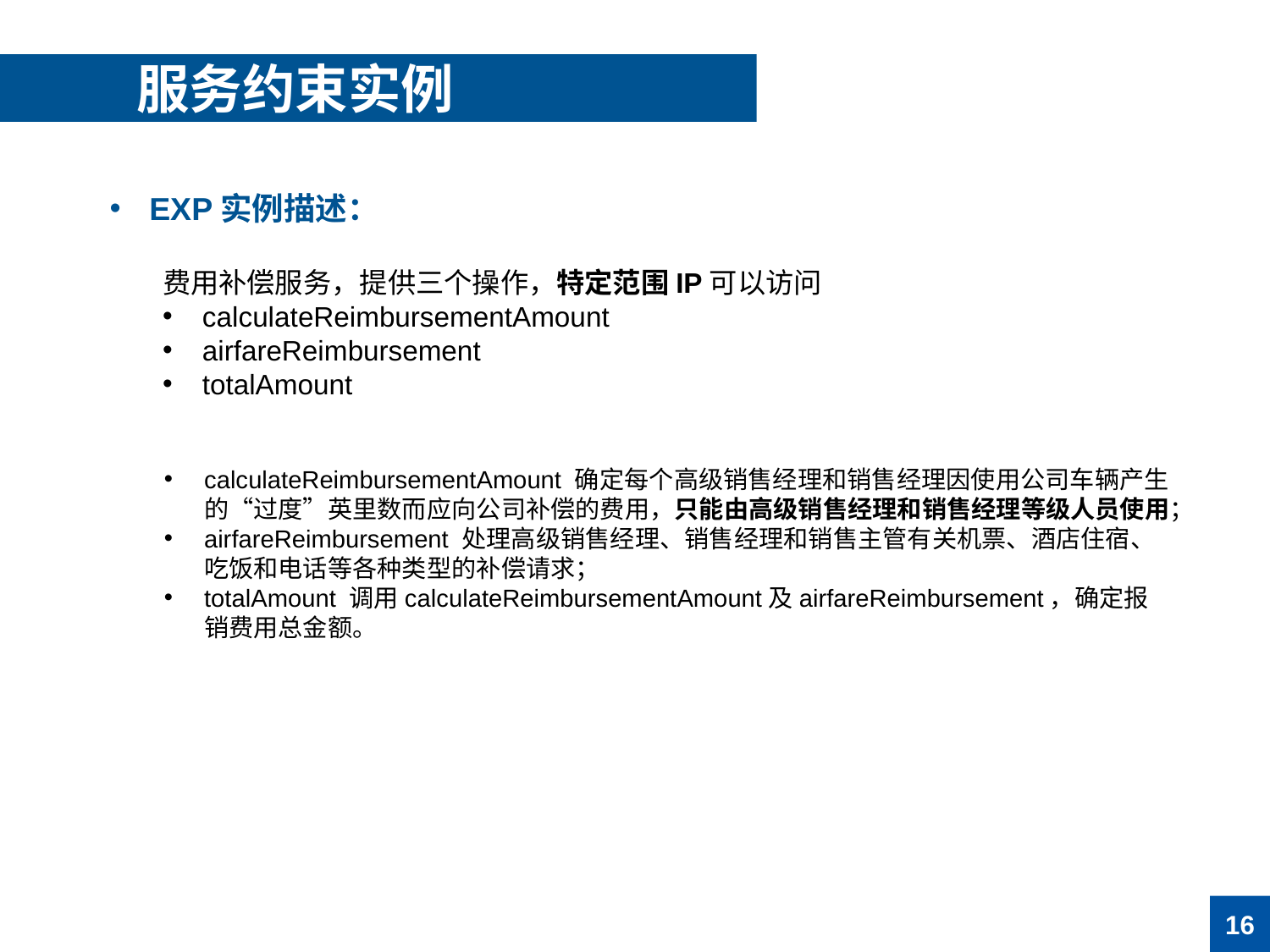

服务约束实例
EXP实例描述：
费用补偿服务，提供三个操作，特定范围IP可以访问
calculateReimbursementAmount
airfareReimbursement
totalAmount
calculateReimbursementAmount 确定每个高级销售经理和销售经理因使用公司车辆产生的“过度”英里数而应向公司补偿的费用，只能由高级销售经理和销售经理等级人员使用；
airfareReimbursement 处理高级销售经理、销售经理和销售主管有关机票、酒店住宿、吃饭和电话等各种类型的补偿请求；
totalAmount 调用calculateReimbursementAmount及airfareReimbursement，确定报销费用总金额。
16